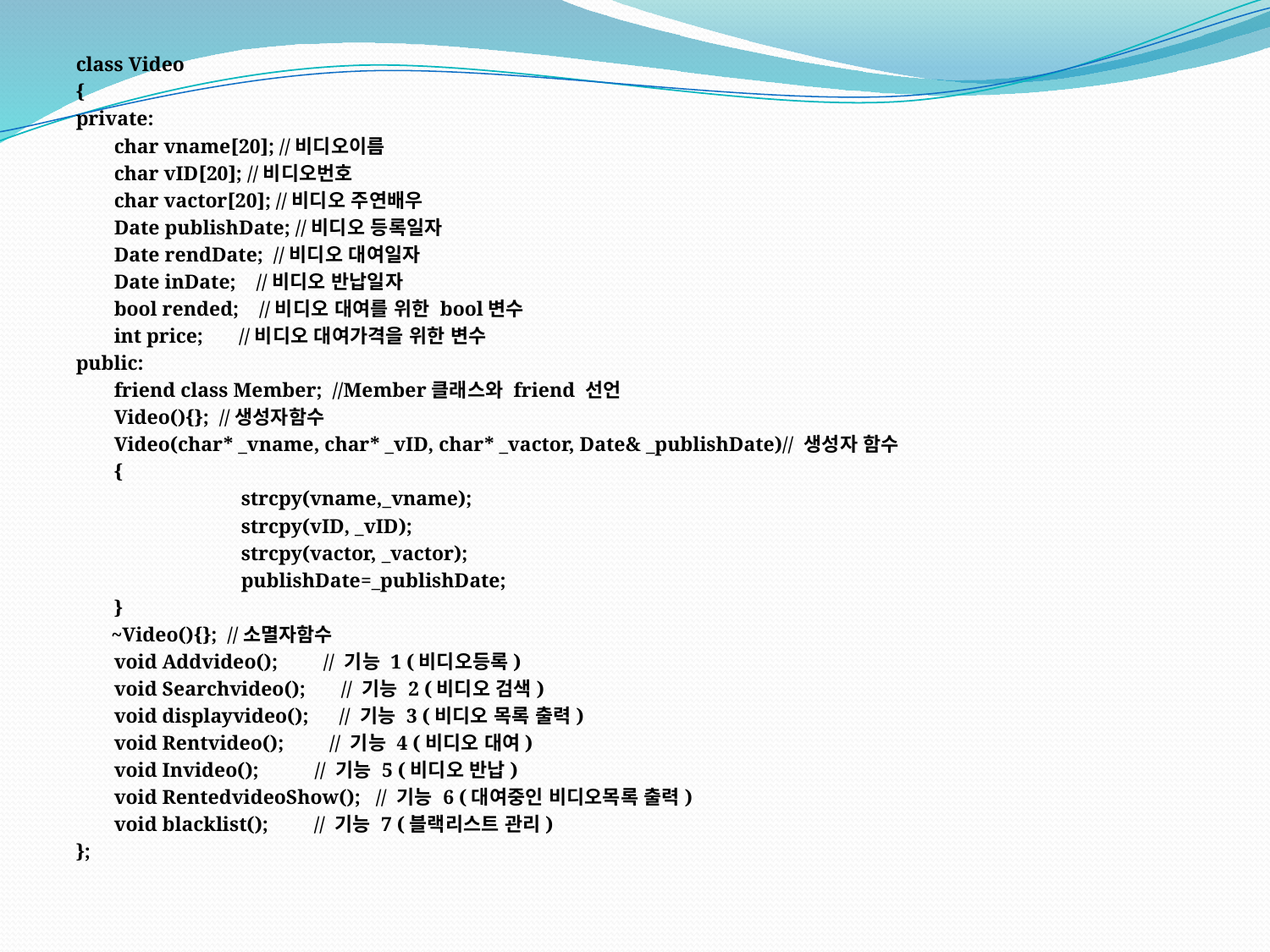

class Video
{
private:
	char vname[20]; //비디오이름
	char vID[20]; //비디오번호
	char vactor[20]; //비디오 주연배우
	Date publishDate; //비디오 등록일자
	Date rendDate;  //비디오 대여일자
	Date inDate;    //비디오 반납일자
	bool rended;    //비디오 대여를 위한 bool변수
	int price;       //비디오 대여가격을 위한 변수
public:
	friend class Member;  //Member클래스와 friend 선언
	Video(){};  //생성자함수
	Video(char* _vname, char* _vID, char* _vactor, Date& _publishDate)// 생성자 함수
	{
		strcpy(vname,_vname);
		strcpy(vID, _vID);
		strcpy(vactor, _vactor);
		publishDate=_publishDate;
	}
       ~Video(){};  //소멸자함수
	void Addvideo();         // 기능 1 (비디오등록)
	void Searchvideo();       // 기능 2 (비디오 검색)
	void displayvideo();      // 기능 3 (비디오 목록 출력)
	void Rentvideo();         // 기능 4 (비디오 대여)
	void Invideo();           // 기능 5 (비디오 반납)
	void RentedvideoShow();   // 기능 6 (대여중인 비디오목록 출력)
	void blacklist();         // 기능 7 (블랙리스트 관리)
};